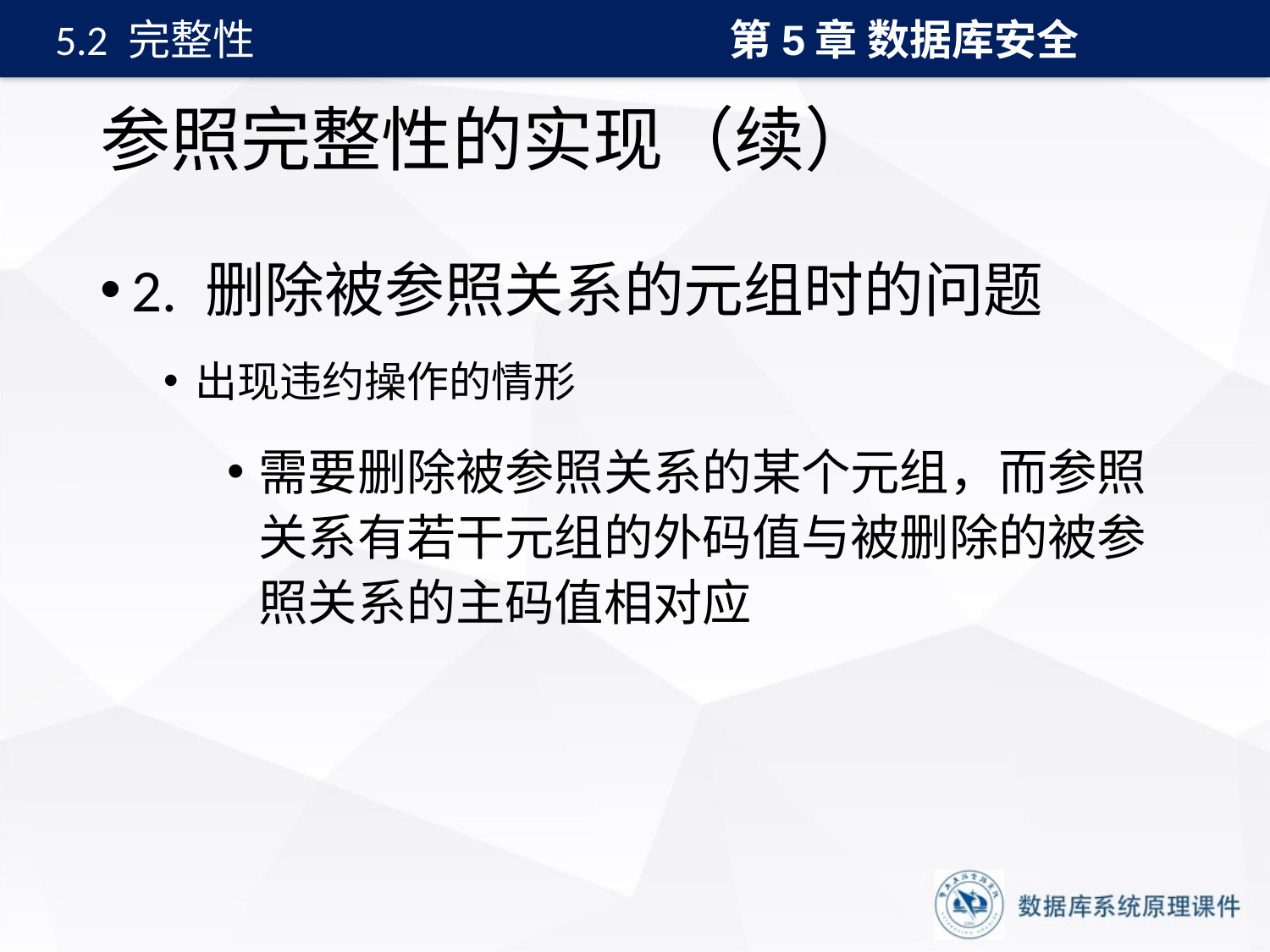

第5章 数据库安全
5.2 完整性
# 参照完整性的实现（续）
2. 删除被参照关系的元组时的问题
出现违约操作的情形
需要删除被参照关系的某个元组，而参照关系有若干元组的外码值与被删除的被参照关系的主码值相对应